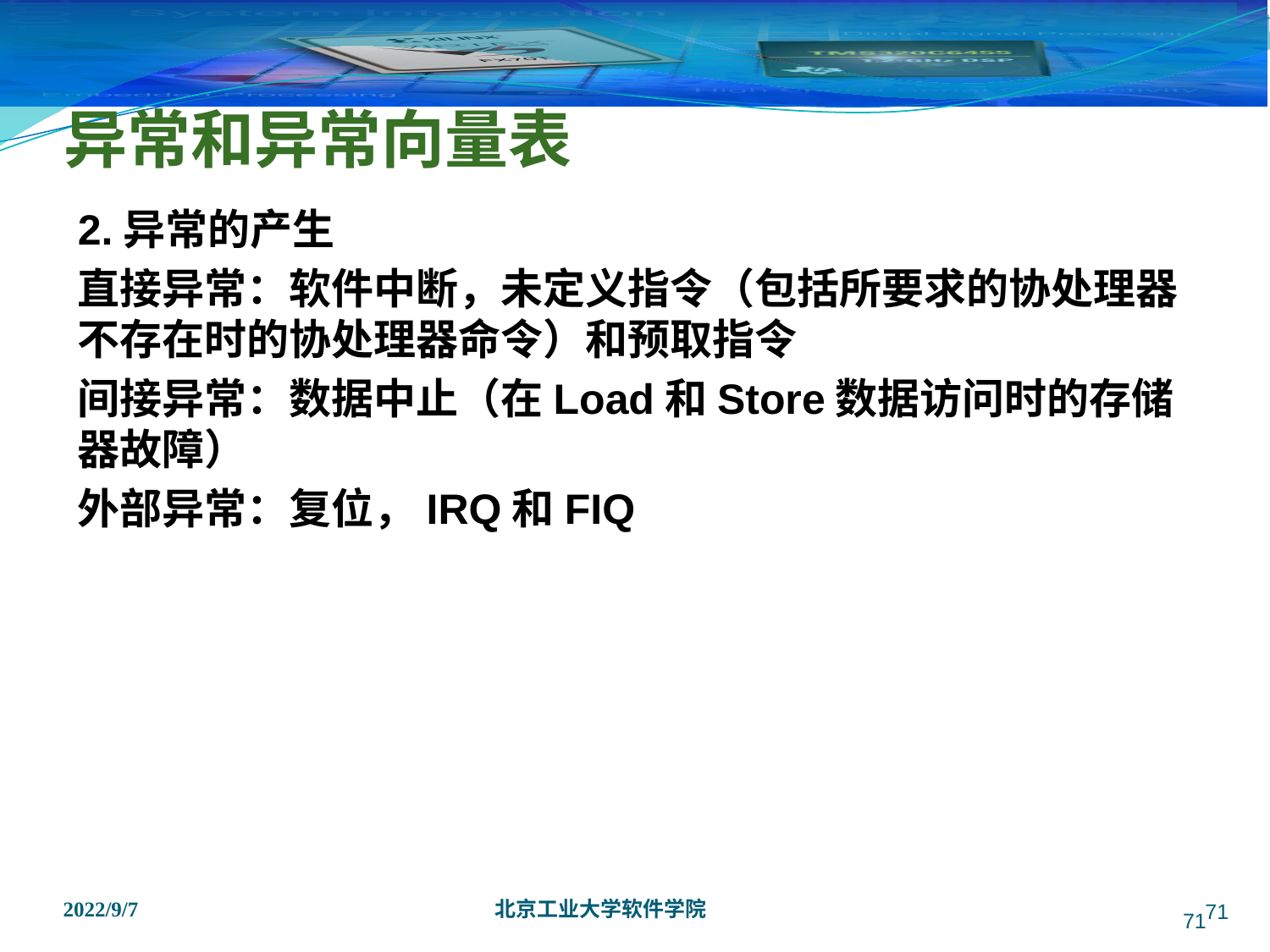

# 异常和异常向量表
2.异常的产生
直接异常：软件中断，未定义指令（包括所要求的协处理器不存在时的协处理器命令）和预取指令
间接异常：数据中止（在Load和Store数据访问时的存储器故障）
外部异常：复位，IRQ和FIQ

71